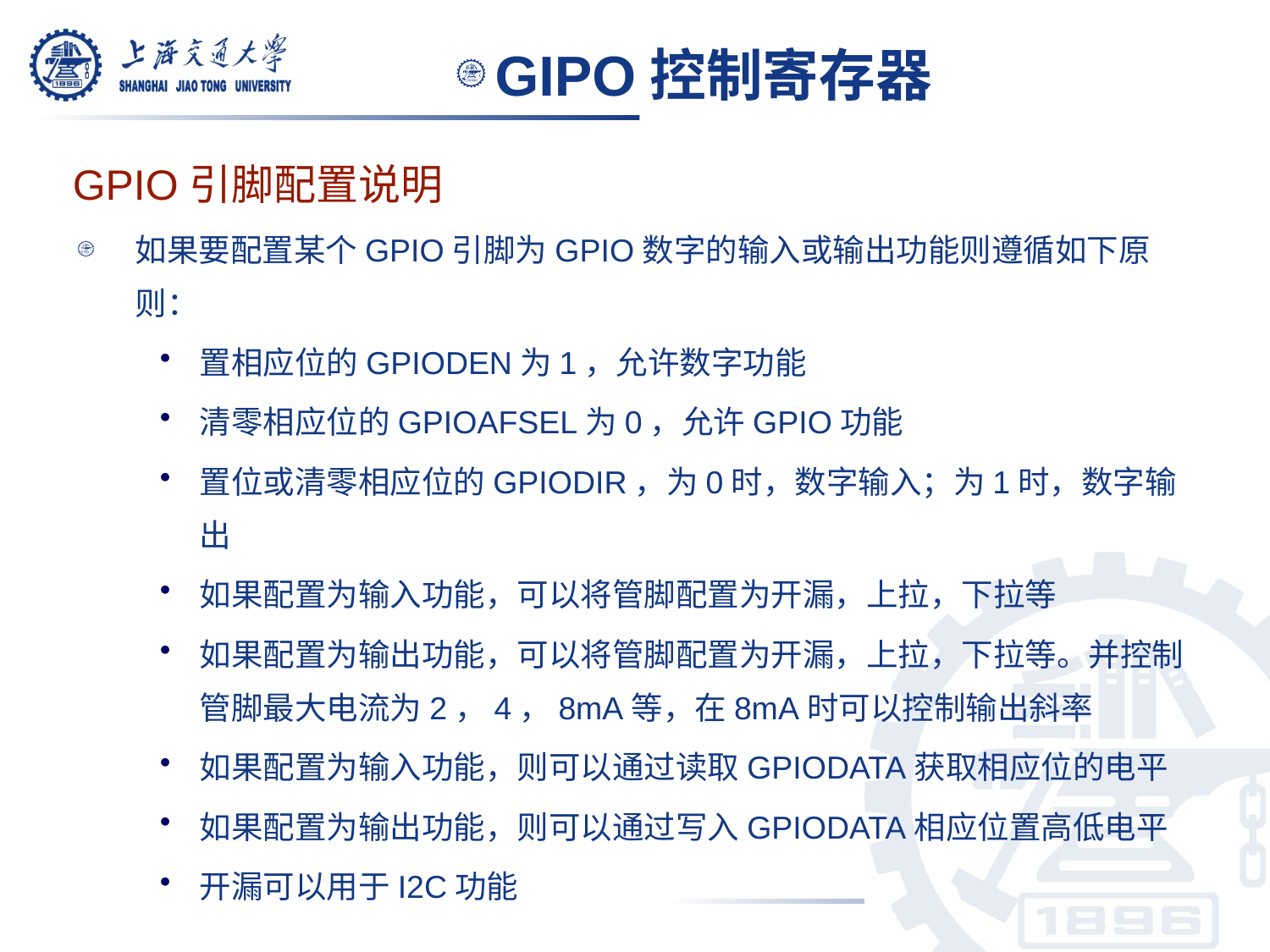

GIPO控制寄存器
GPIO引脚配置说明
如果要配置某个GPIO引脚为GPIO数字的输入或输出功能则遵循如下原则：
置相应位的GPIODEN为1，允许数字功能
清零相应位的GPIOAFSEL为0，允许GPIO功能
置位或清零相应位的GPIODIR，为0时，数字输入；为1时，数字输出
如果配置为输入功能，可以将管脚配置为开漏，上拉，下拉等
如果配置为输出功能，可以将管脚配置为开漏，上拉，下拉等。并控制管脚最大电流为2，4，8mA等，在8mA时可以控制输出斜率
如果配置为输入功能，则可以通过读取GPIODATA获取相应位的电平
如果配置为输出功能，则可以通过写入GPIODATA相应位置高低电平
开漏可以用于I2C功能